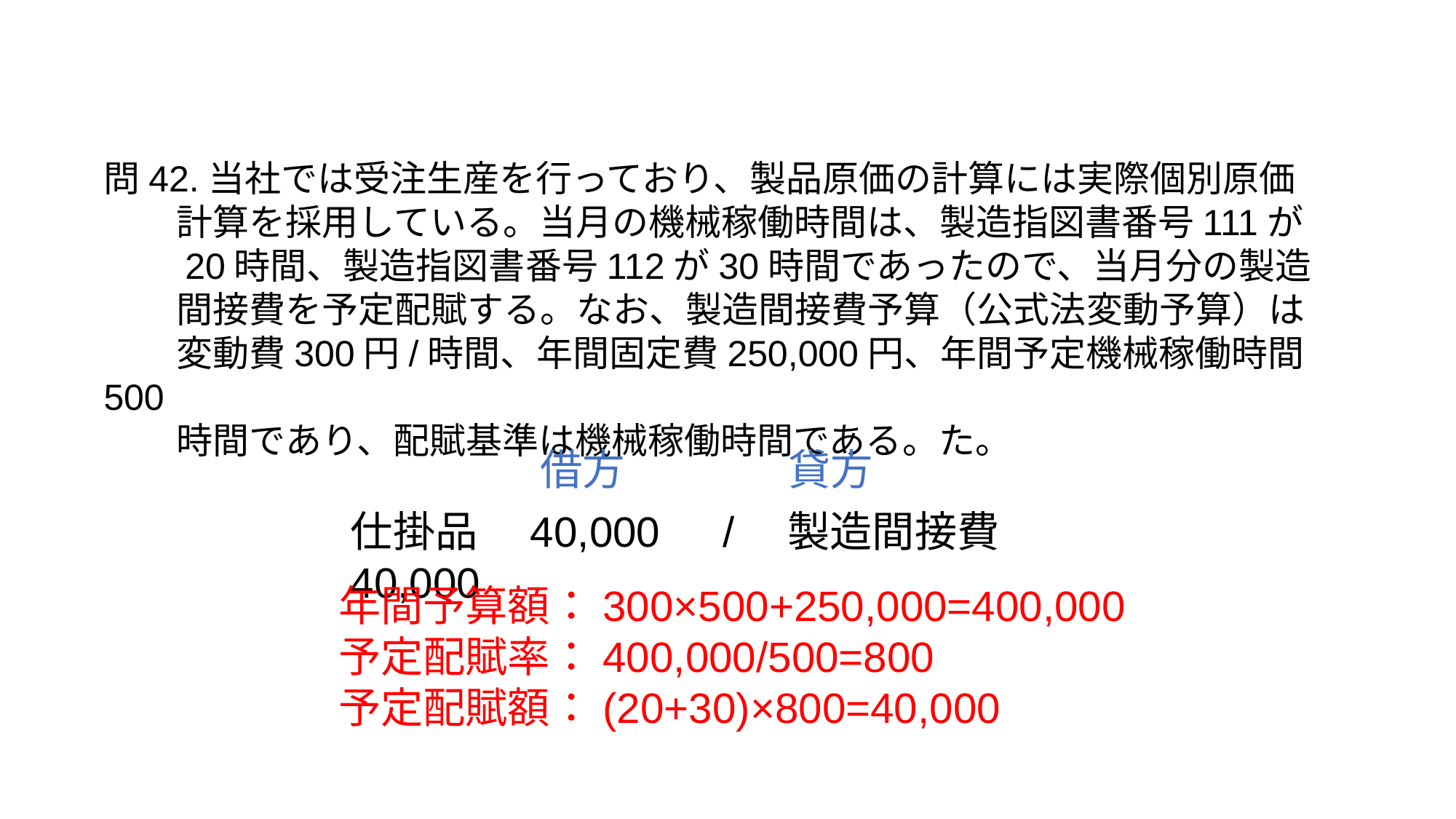

問42.当社では受注生産を行っており、製品原価の計算には実際個別原価
　　計算を採用している。当月の機械稼働時間は、製造指図書番号111が
　　20時間、製造指図書番号112が30時間であったので、当月分の製造
　　間接費を予定配賦する。なお、製造間接費予算（公式法変動予算）は
　　変動費300円/時間、年間固定費250,000円、年間予定機械稼働時間500
　　時間であり、配賦基準は機械稼働時間である。た。
借方
貸方
仕掛品　40,000　/　製造間接費　40,000
年間予算額：300×500+250,000=400,000
予定配賦率：400,000/500=800
予定配賦額：(20+30)×800=40,000